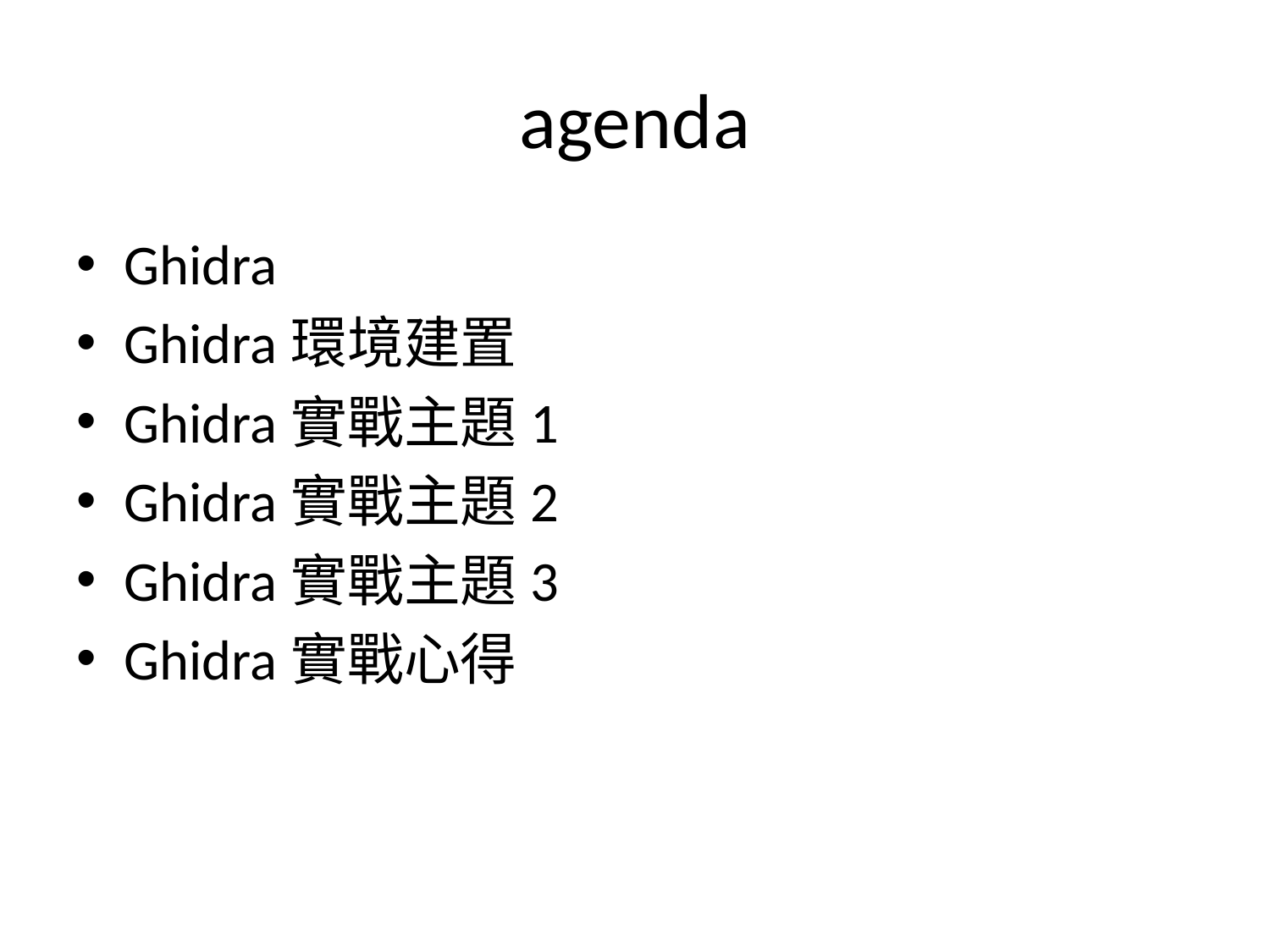

# agenda
Ghidra
Ghidra環境建置
Ghidra實戰主題1
Ghidra實戰主題2
Ghidra實戰主題3
Ghidra實戰心得